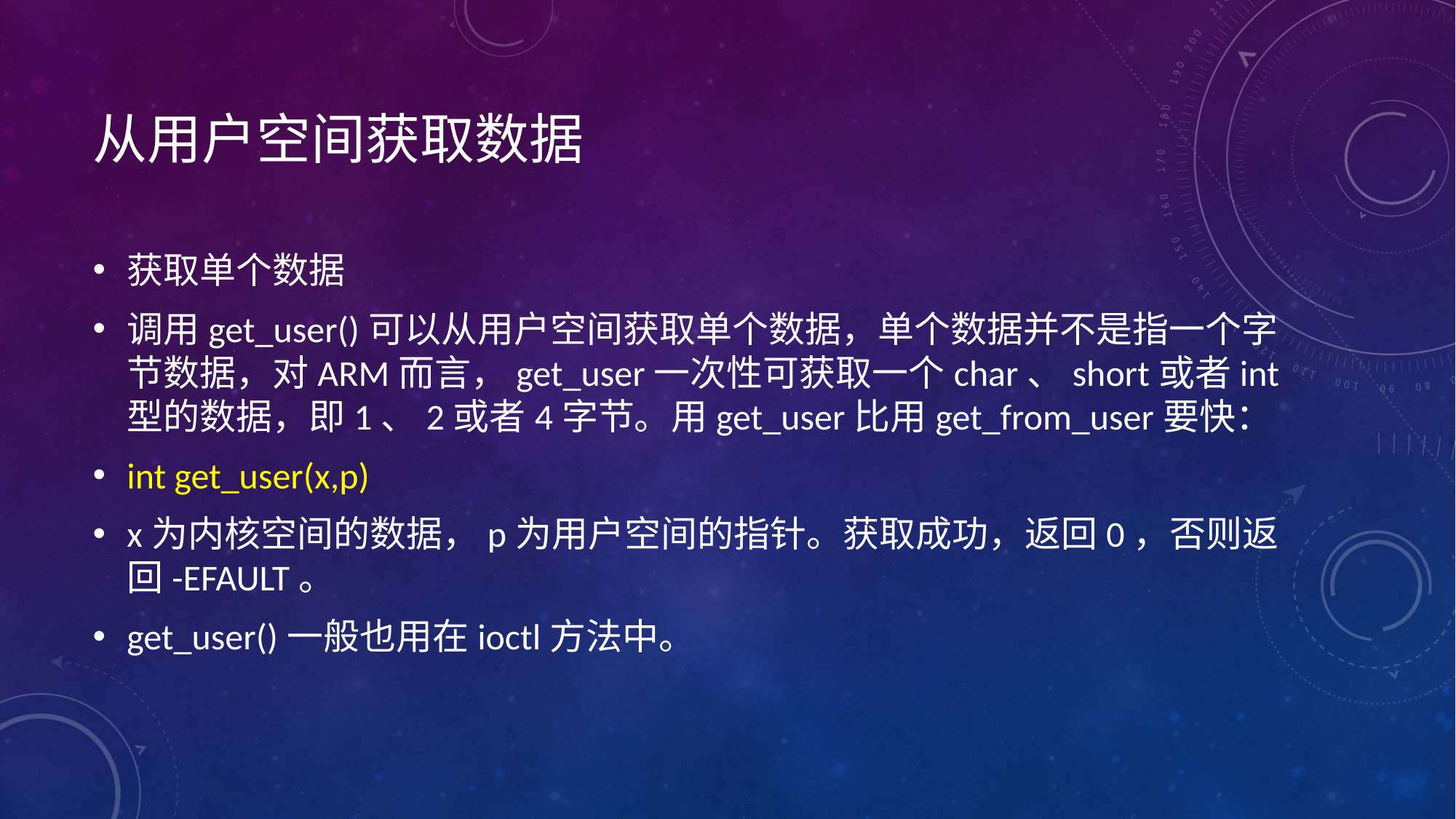

# 从用户空间获取数据
获取单个数据
调用get_user()可以从用户空间获取单个数据，单个数据并不是指一个字节数据，对ARM而言，get_user一次性可获取一个char、short或者int型的数据，即1、2或者4字节。用get_user比用get_from_user要快：
int get_user(x,p)
x为内核空间的数据，p为用户空间的指针。获取成功，返回0，否则返回-EFAULT。
get_user()一般也用在ioctl方法中。